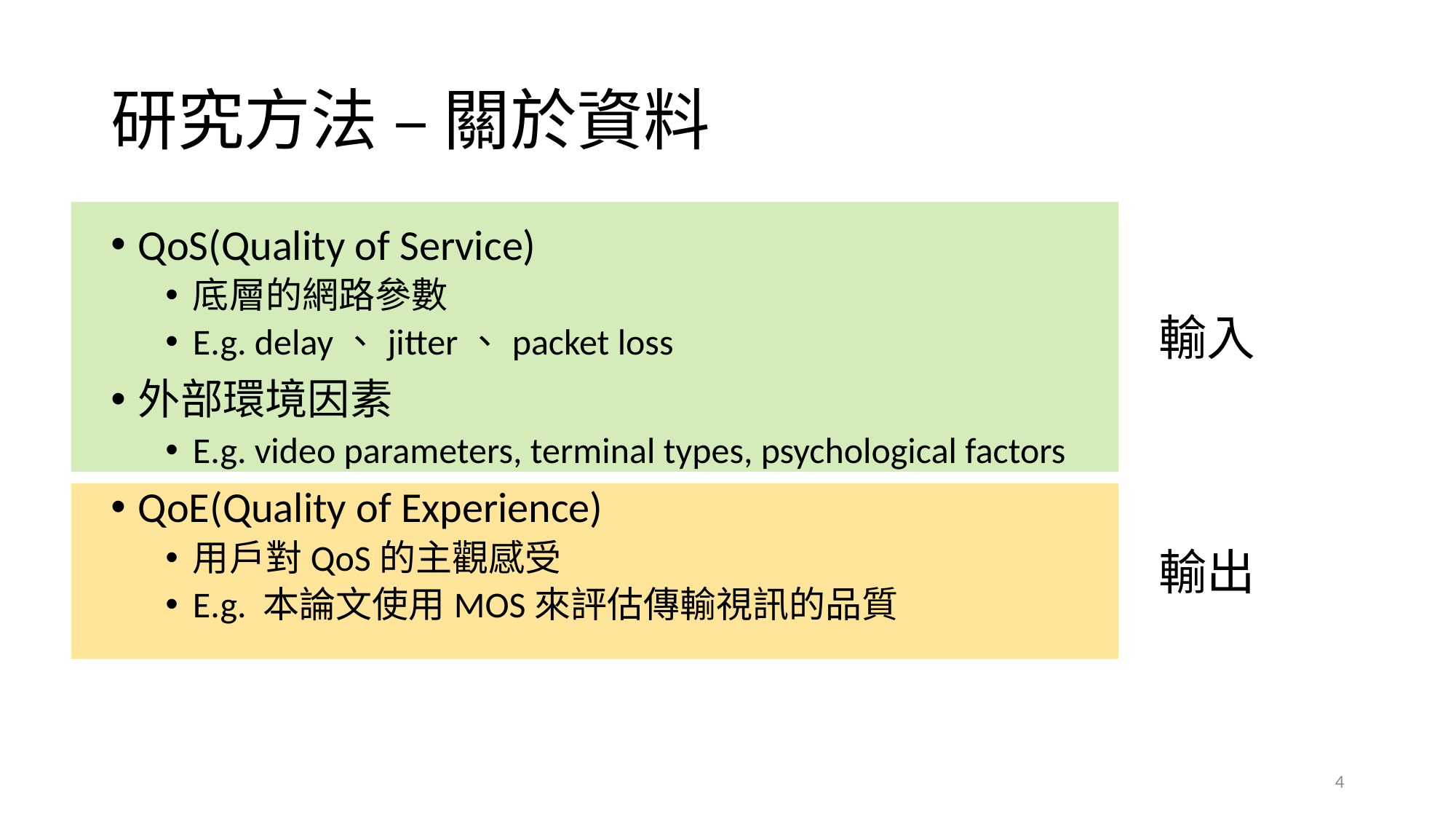

# 研究方法 – 關於資料

QoS(Quality of Service)
底層的網路參數
E.g. delay、jitter、packet loss
外部環境因素
E.g. video parameters, terminal types, psychological factors
QoE(Quality of Experience)
用戶對QoS的主觀感受
E.g. 本論文使用MOS來評估傳輸視訊的品質
輸入

輸出
4